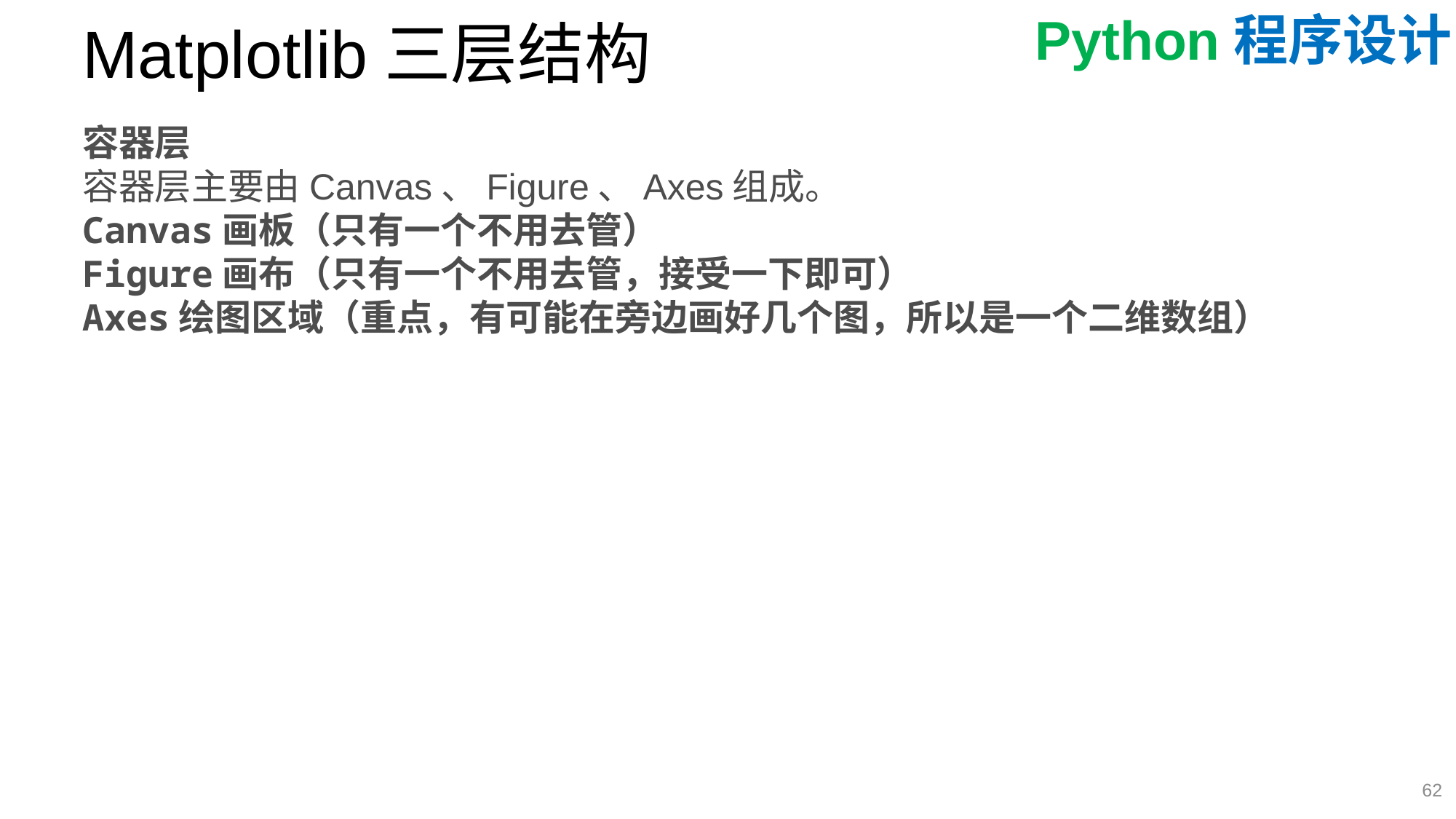

# Matplotlib三层结构
容器层
容器层主要由Canvas、Figure、Axes组成。
Canvas画板（只有一个不用去管）
Figure画布（只有一个不用去管，接受一下即可）
Axes绘图区域（重点，有可能在旁边画好几个图，所以是一个二维数组）
62